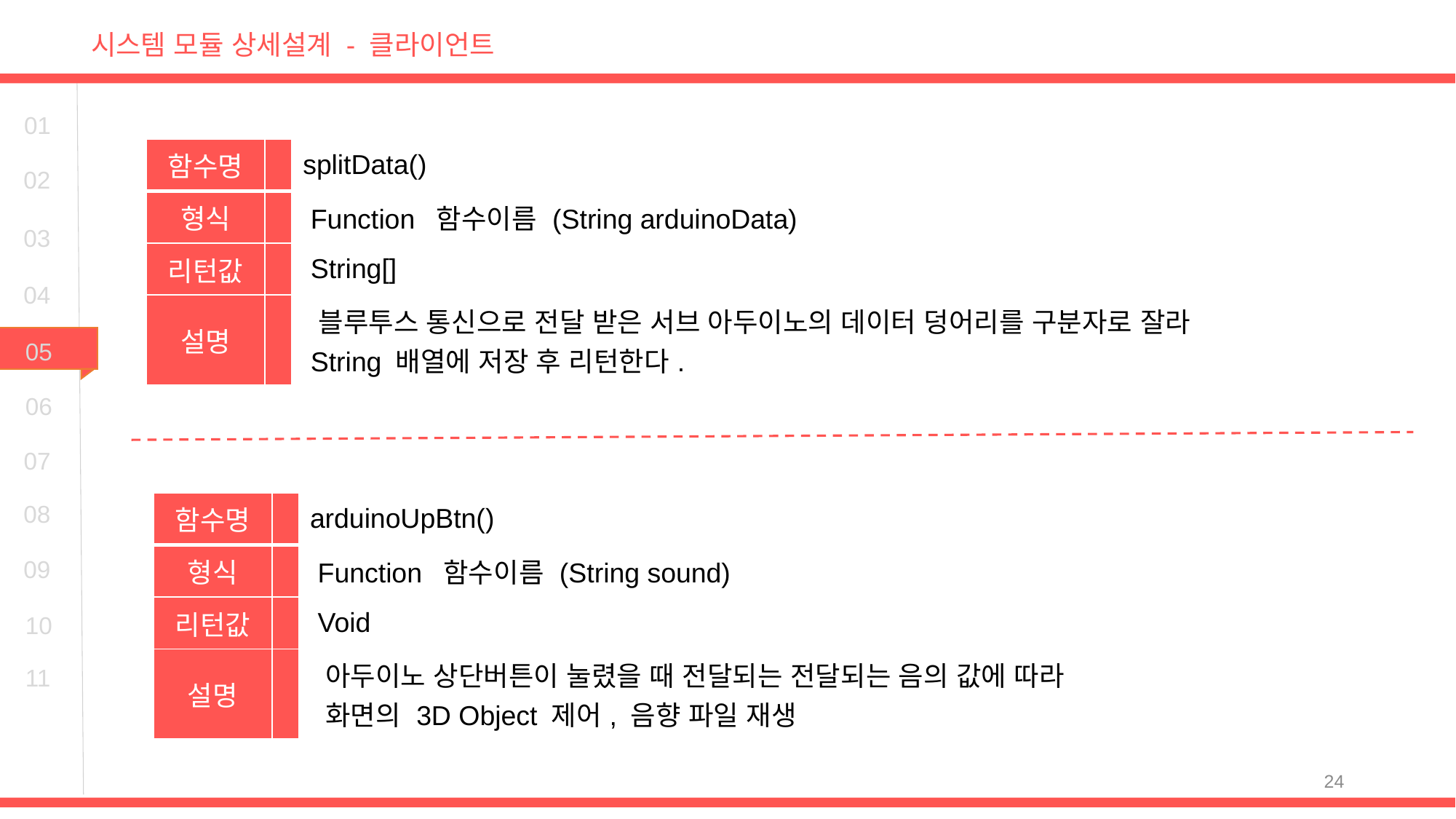

시스템 모듈 상세설계 - 클라이언트

01
| 함수명 |  | splitData() |
| --- | --- | --- |
| 형식 |  | Function 함수이름 (String arduinoData) |
| 리턴값 |  | String[] |
| 설명 |  | 블루투스 통신으로 전달 받은 서브 아두이노의 데이터 덩어리를 구분자로 잘라 String 배열에 저장 후 리턴한다. |
02
03
04

05
06
07
| 함수명 |  | arduinoUpBtn() |
| --- | --- | --- |
| 형식 |  | Function 함수이름 (String sound) |
| 리턴값 |  | Void |
| 설명 |  | 아두이노 상단버튼이 눌렸을 때 전달되는 전달되는 음의 값에 따라 화면의 3D Object 제어, 음향 파일 재생 |
08
09
10
11
24